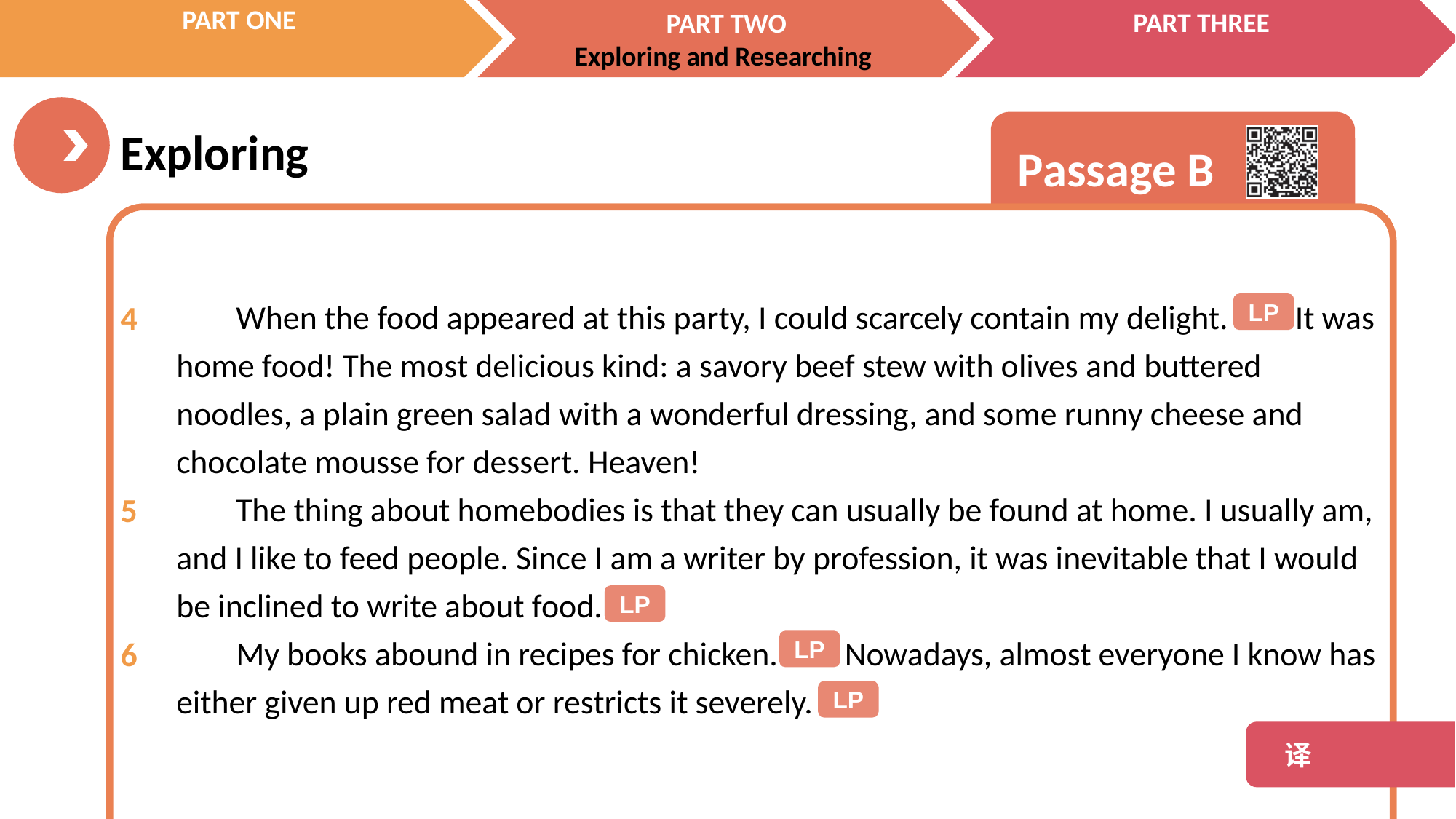

When the food appeared at this party, I could scarcely contain my delight.         It was home food! The most delicious kind: a savory beef stew with olives and buttered noodles, a plain green salad with a wonderful dressing, and some runny cheese and chocolate mousse for dessert. Heaven!
        The thing about homebodies is that they can usually be found at home. I usually am, and I like to feed people. Since I am a writer by profession, it was inevitable that I would be inclined to write about food.
        My books abound in recipes for chicken.         Nowadays, almost everyone I know has either given up red meat or restricts it severely.
4

5

6

LP
LP
LP
LP
   译